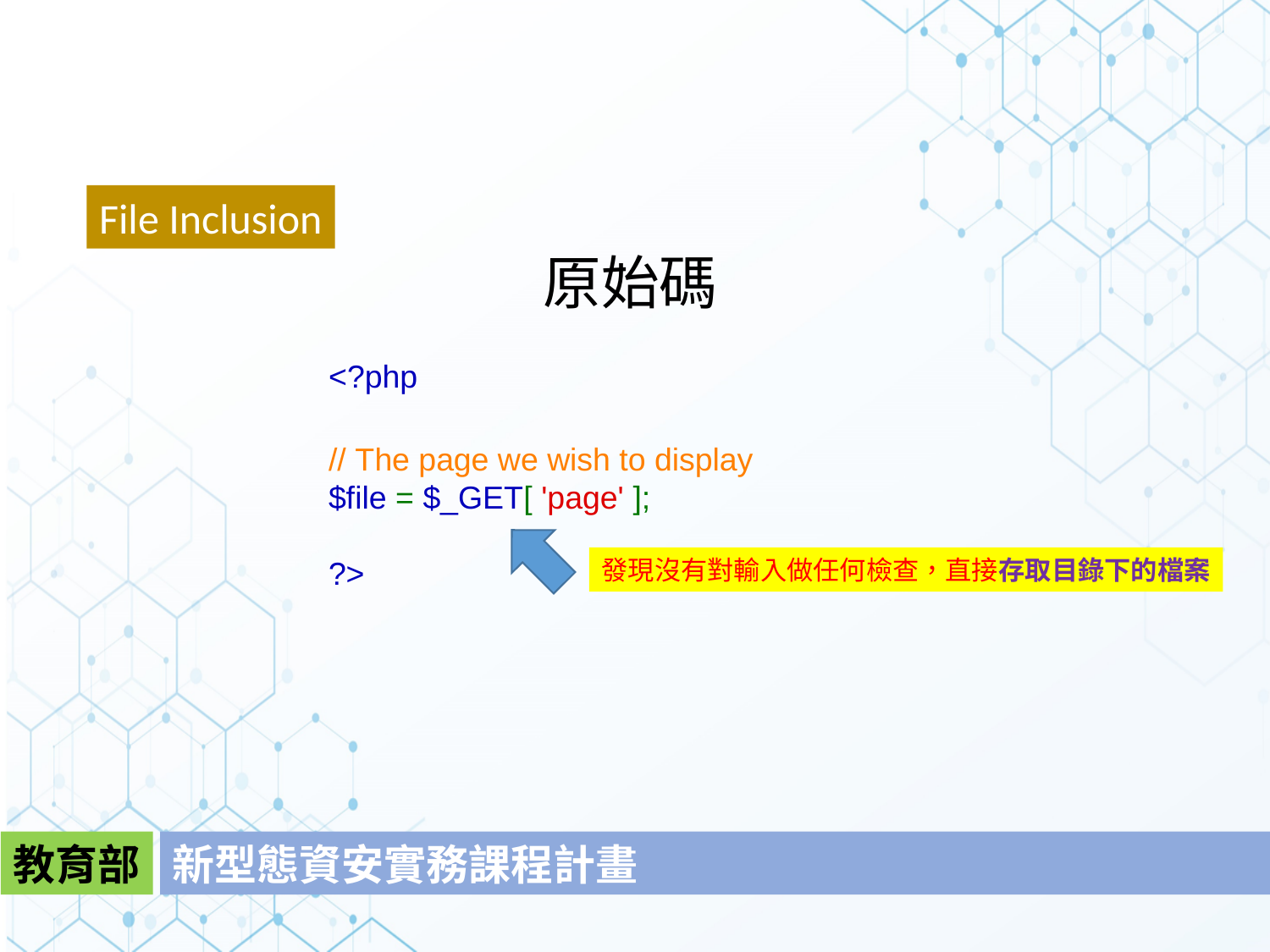

File Inclusion
原始碼
﻿<?php
// The page we wish to display
$file = $_GET[ 'page' ];
?>

發現沒有對輸入做任何檢查，直接存取目錄下的檔案
教育部
新型態資安實務課程計畫